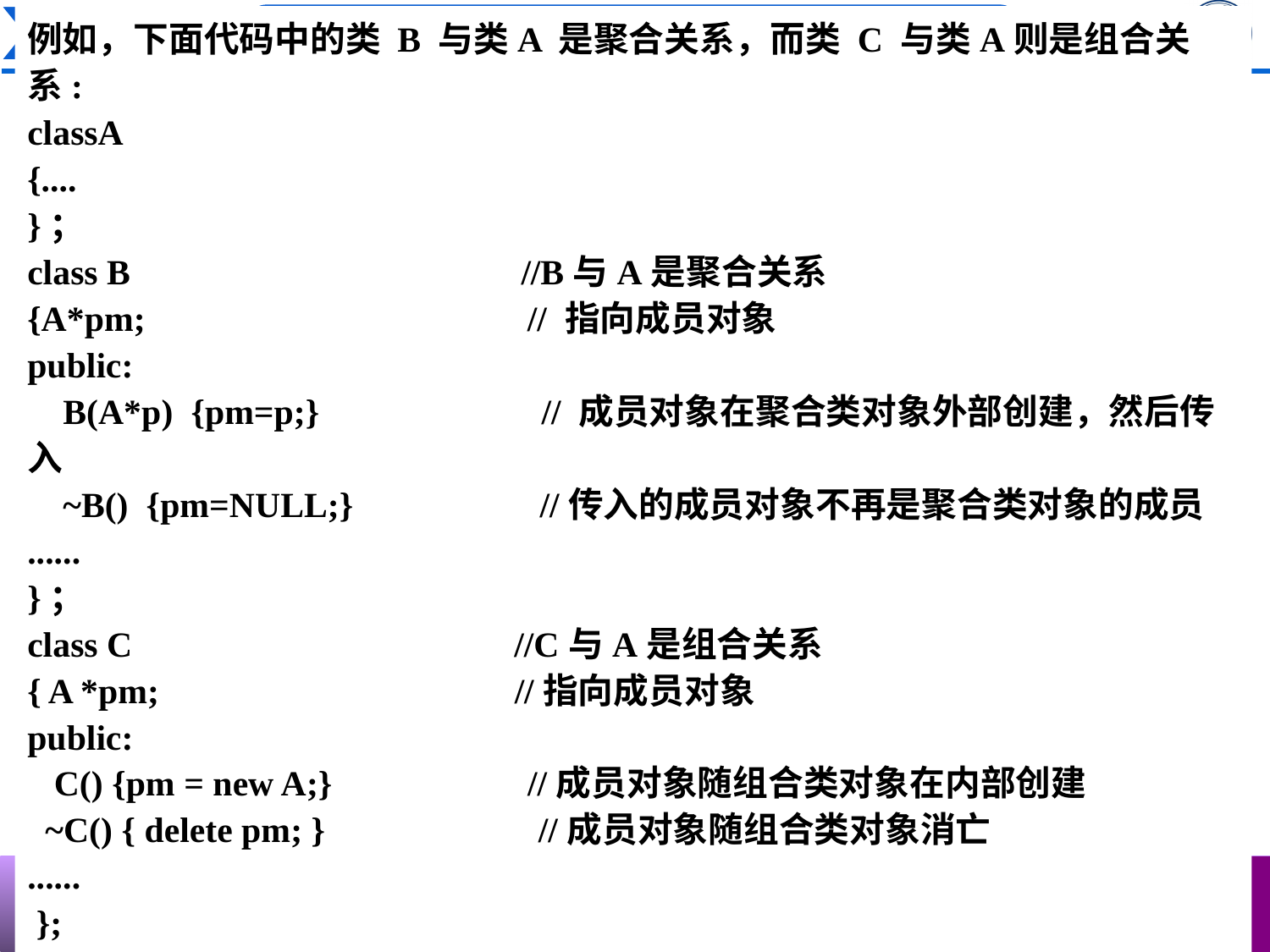

例如，下面代码中的类 B 与类A 是聚合关系，而类 C 与类A则是组合关系:
classA
{....
}；
class B                                            //B与A是聚合关系
{A*pm;                                           // 指向成员对象
public:
    B(A*p)  {pm=p;}                         // 成员对象在聚合类对象外部创建，然后传入
    ~B()  {pm=NULL;}                     //传入的成员对象不再是聚合类对象的成员
......
}；
class C                                           //C与A是组合关系
{ A *pm;                                        //指向成员对象
public:
   C() {pm = new A;}                      //成员对象随组合类对象在内部创建
  ~C() { delete pm; }                        //成员对象随组合类对象消亡
......
 };
......

15